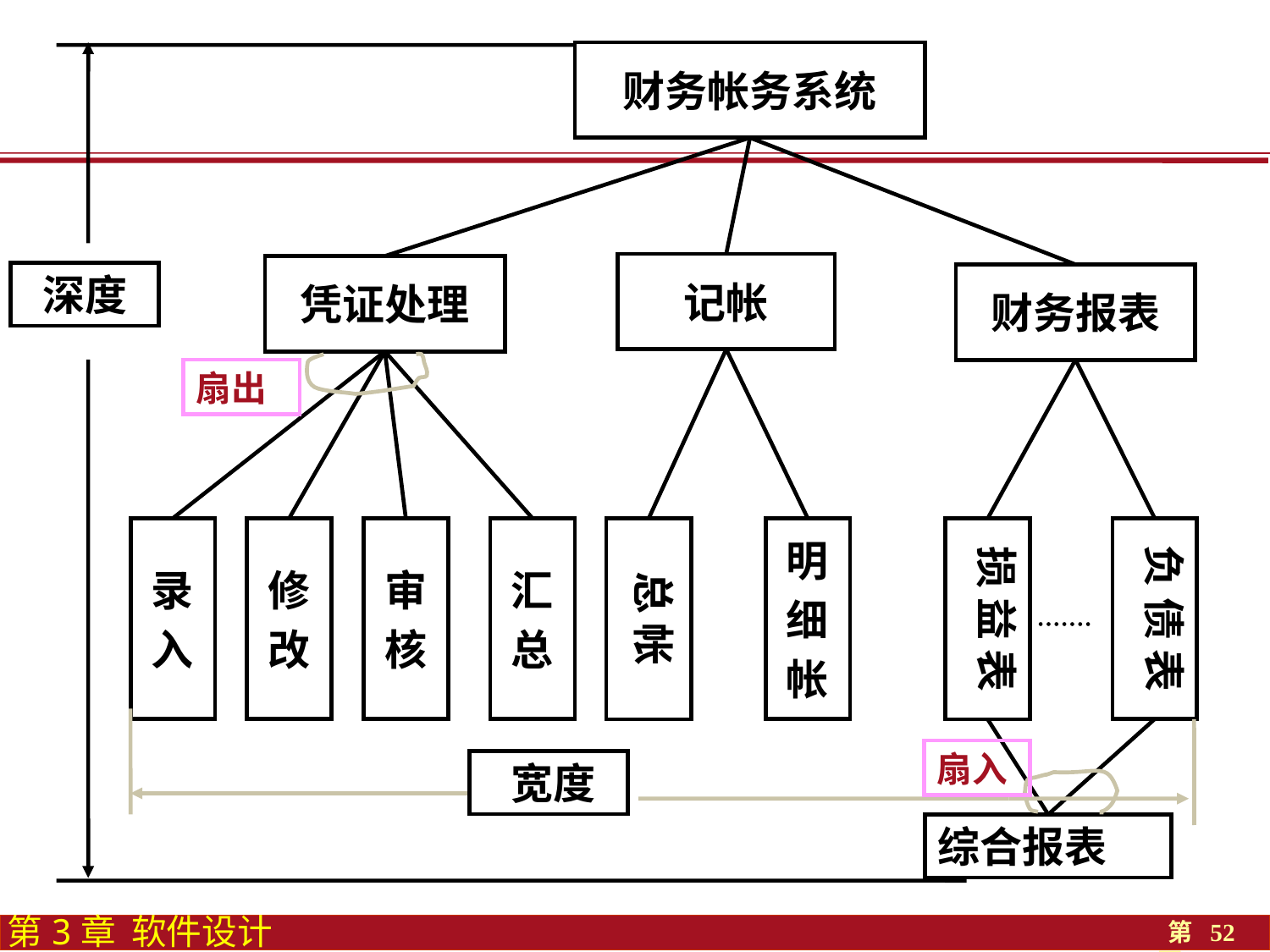

财务帐务系统

记帐
凭证处理
 深度
财务报表

扇出
录
入
修
改
审
核
汇
总
总 帐
明
细
帐
负 债 表
损 益 表

扇入
  宽度

综合报表